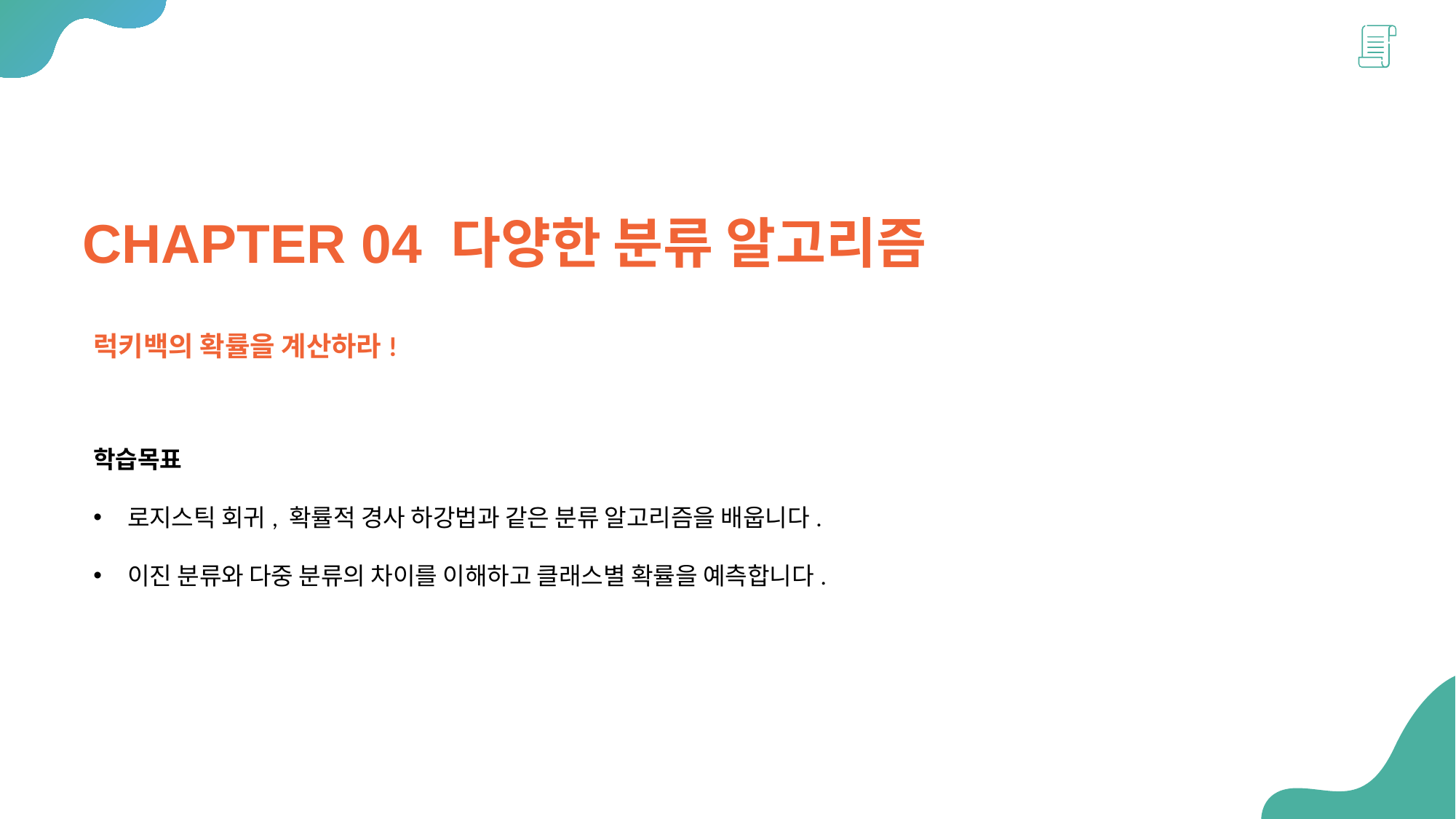

CHAPTER 04 다양한 분류 알고리즘
럭키백의 확률을 계산하라!
학습목표
로지스틱 회귀, 확률적 경사 하강법과 같은 분류 알고리즘을 배웁니다.
이진 분류와 다중 분류의 차이를 이해하고 클래스별 확률을 예측합니다.